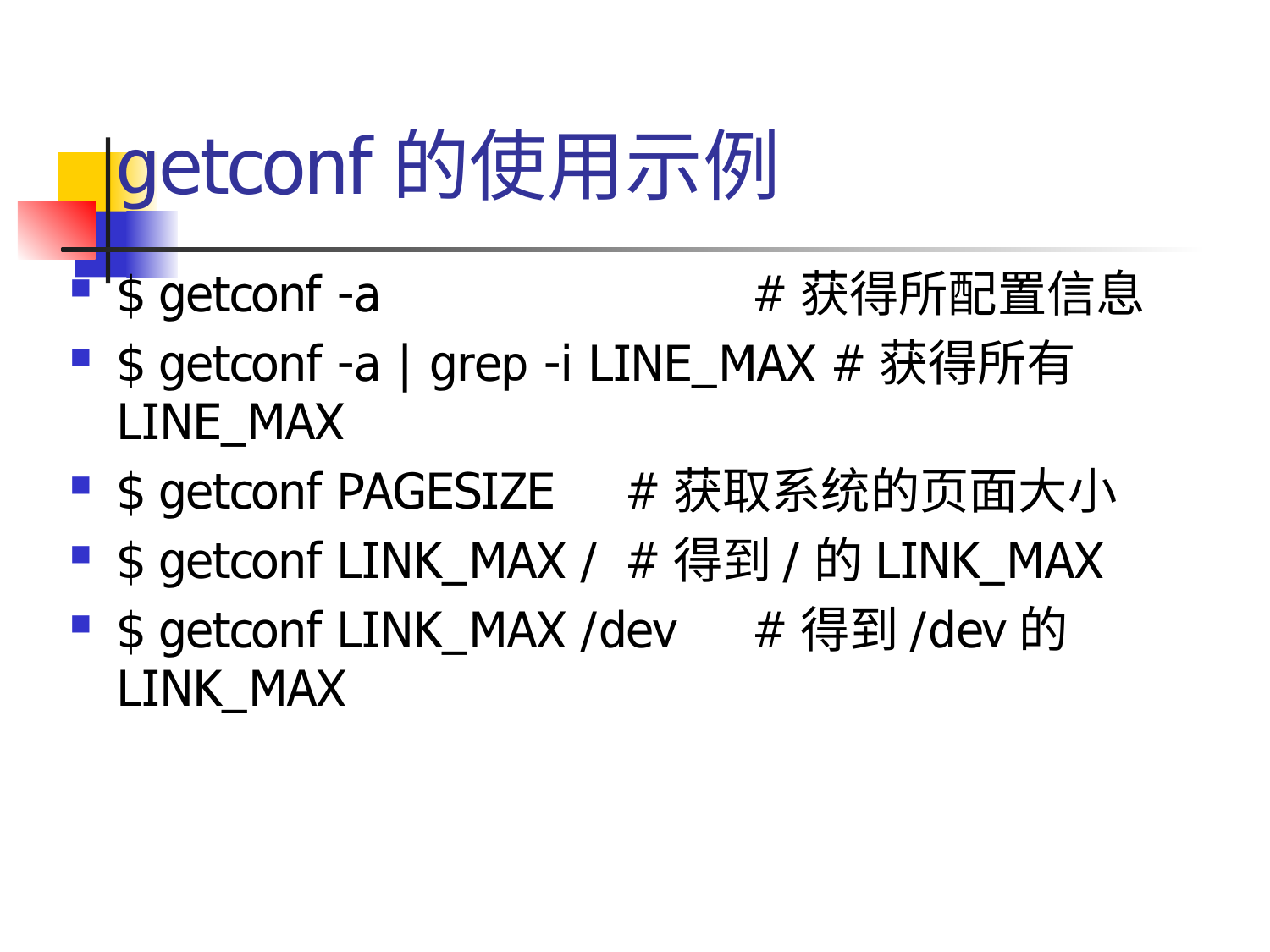

# getconf的使用示例
$ getconf -a 			#获得所配置信息
$ getconf -a | grep -i LINE_MAX #获得所有LINE_MAX
$ getconf PAGESIZE 	#获取系统的页面大小
$ getconf LINK_MAX / 	#得到/的LINK_MAX
$ getconf LINK_MAX /dev 	#得到/dev的LINK_MAX